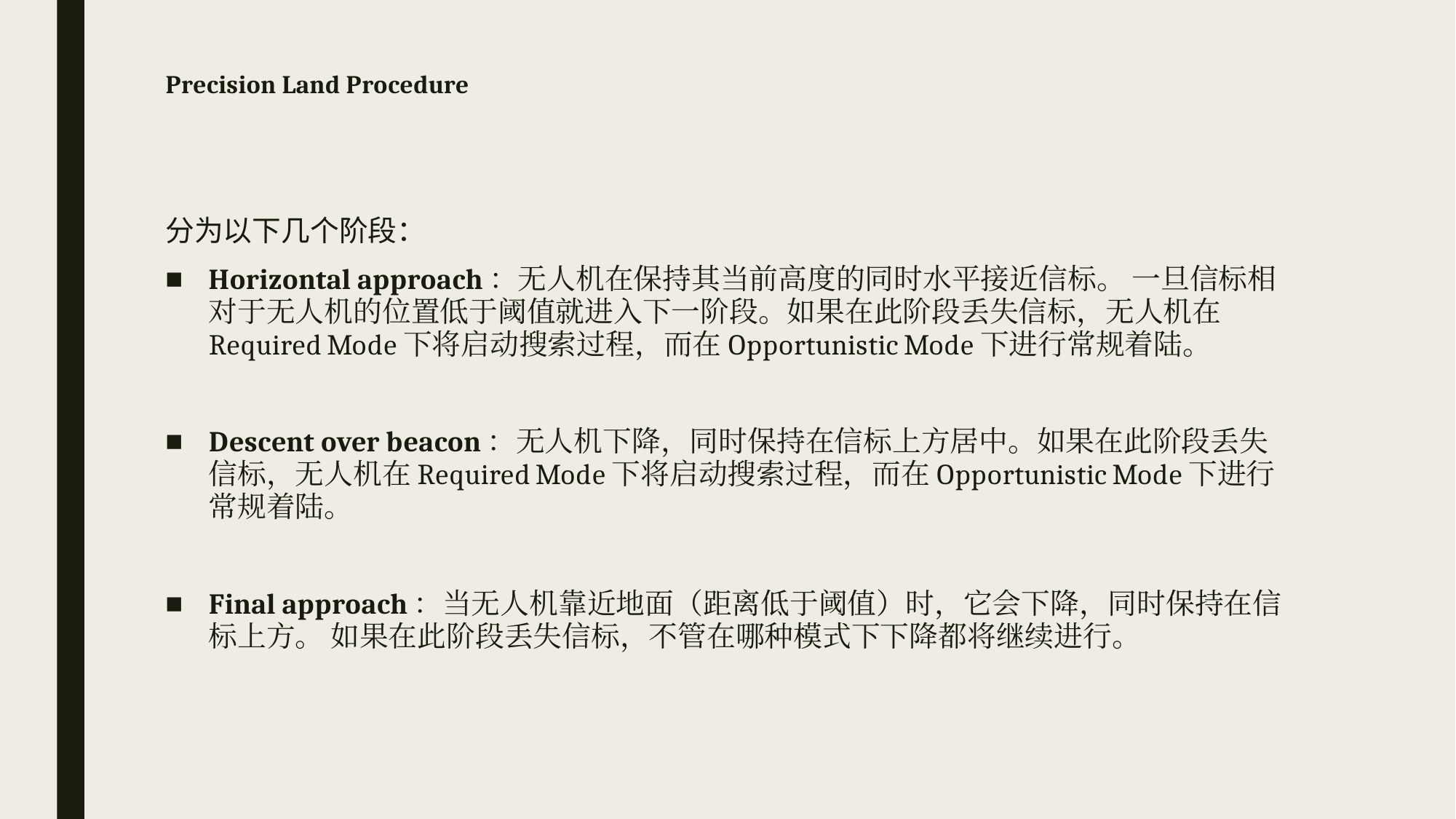

# Precision Land Procedure
分为以下几个阶段：
Horizontal approach：无人机在保持其当前高度的同时水平接近信标。 一旦信标相对于无人机的位置低于阈值就进入下一阶段。如果在此阶段丢失信标，无人机在Required Mode下将启动搜索过程，而在Opportunistic Mode下进行常规着陆。

Descent over beacon：无人机下降，同时保持在信标上方居中。如果在此阶段丢失信标，无人机在Required Mode下将启动搜索过程，而在Opportunistic Mode下进行常规着陆。

Final approach：当无人机靠近地面（距离低于阈值）时，它会下降，同时保持在信标上方。 如果在此阶段丢失信标，不管在哪种模式下下降都将继续进行。